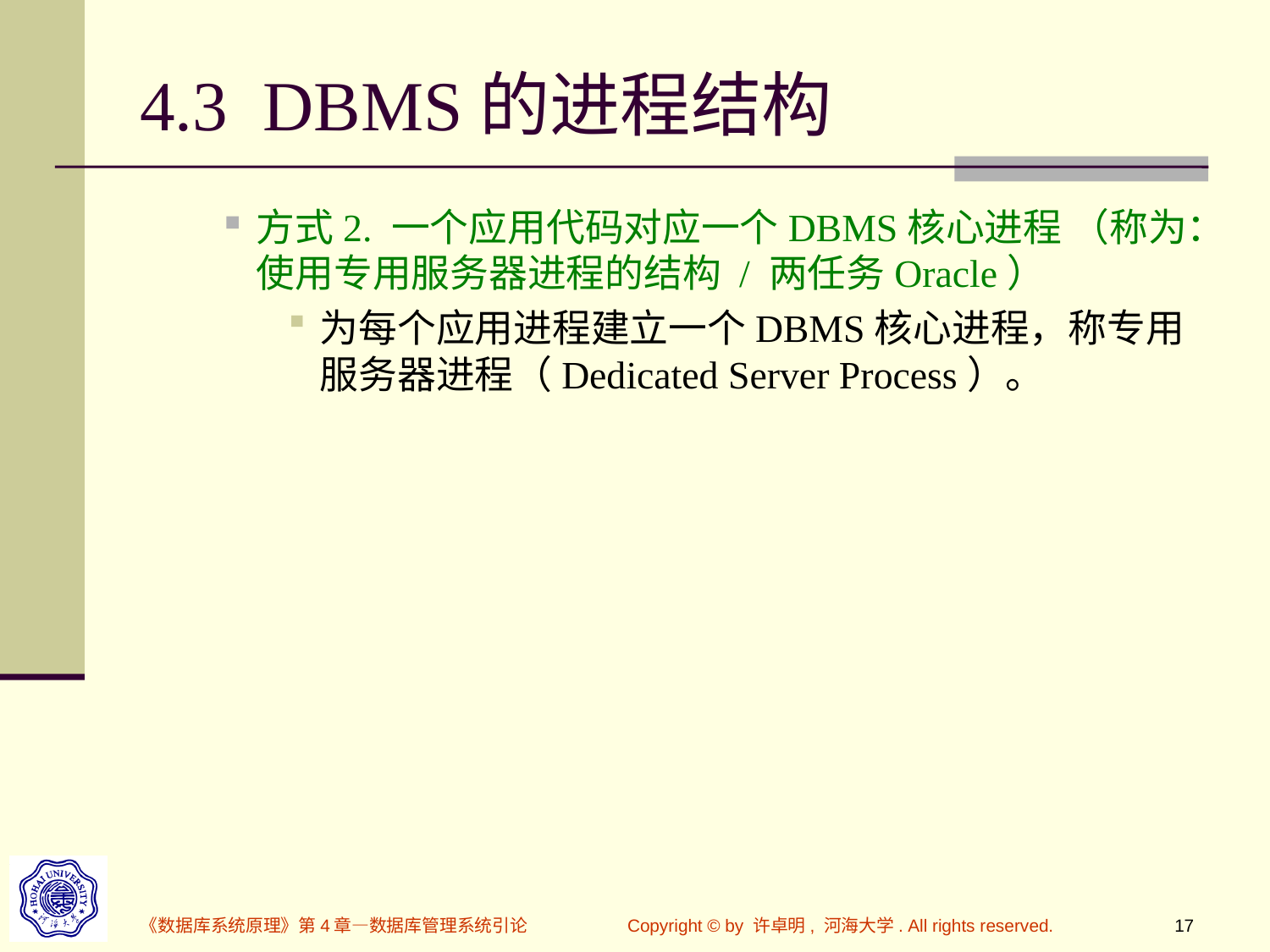

# 4.3  DBMS的进程结构
方式2. 一个应用代码对应一个DBMS核心进程 （称为：使用专用服务器进程的结构 / 两任务Oracle）
为每个应用进程建立一个DBMS核心进程，称专用服务器进程（Dedicated Server Process）。
《数据库系统原理》第4章—数据库管理系统引论
Copyright © by 许卓明, 河海大学. All rights reserved.
17